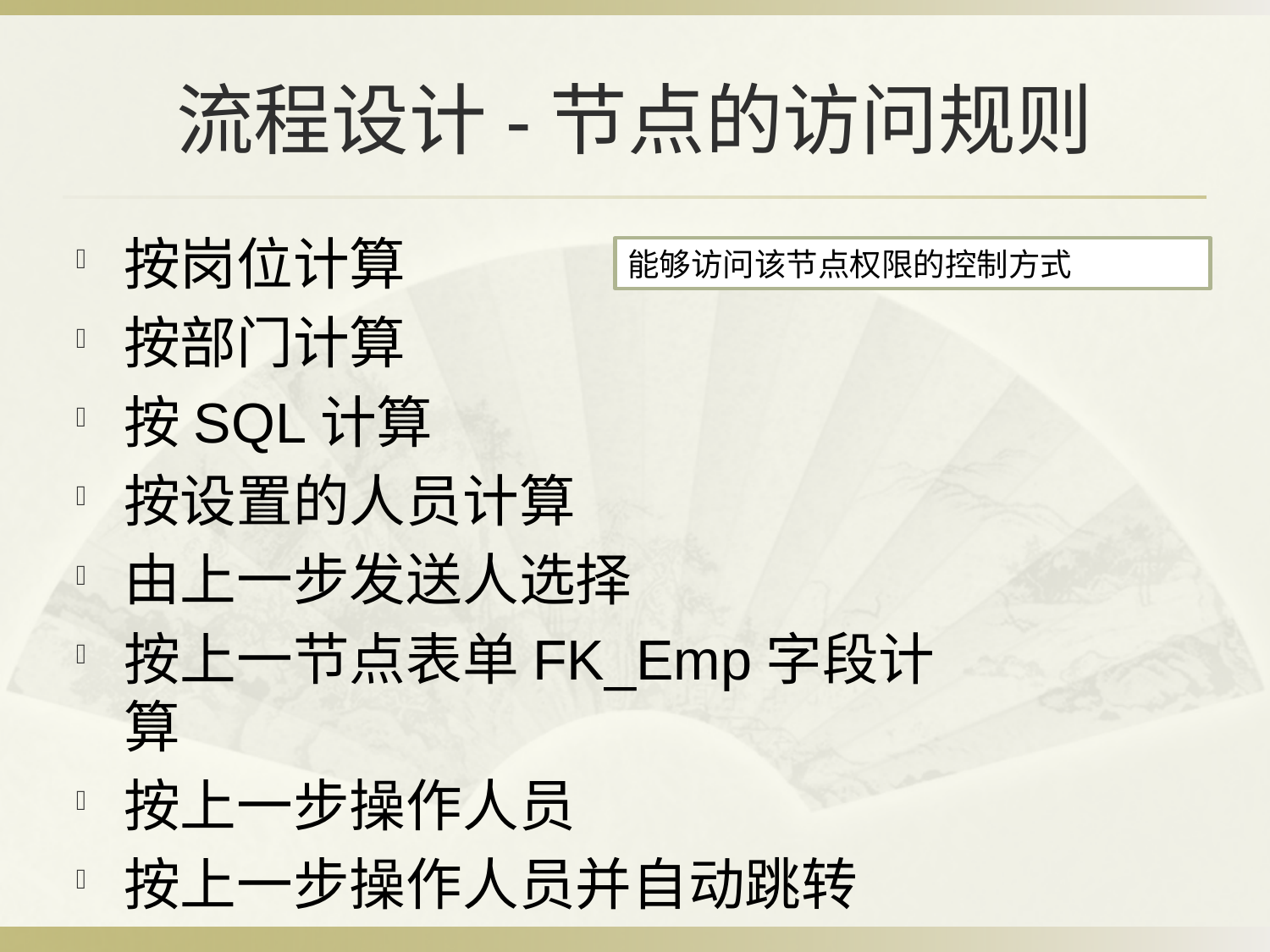

# 流程设计-节点的访问规则
按岗位计算
按部门计算
按SQL计算
按设置的人员计算
由上一步发送人选择
按上一节点表单FK_Emp字段计算
按上一步操作人员
按上一步操作人员并自动跳转
能够访问该节点权限的控制方式